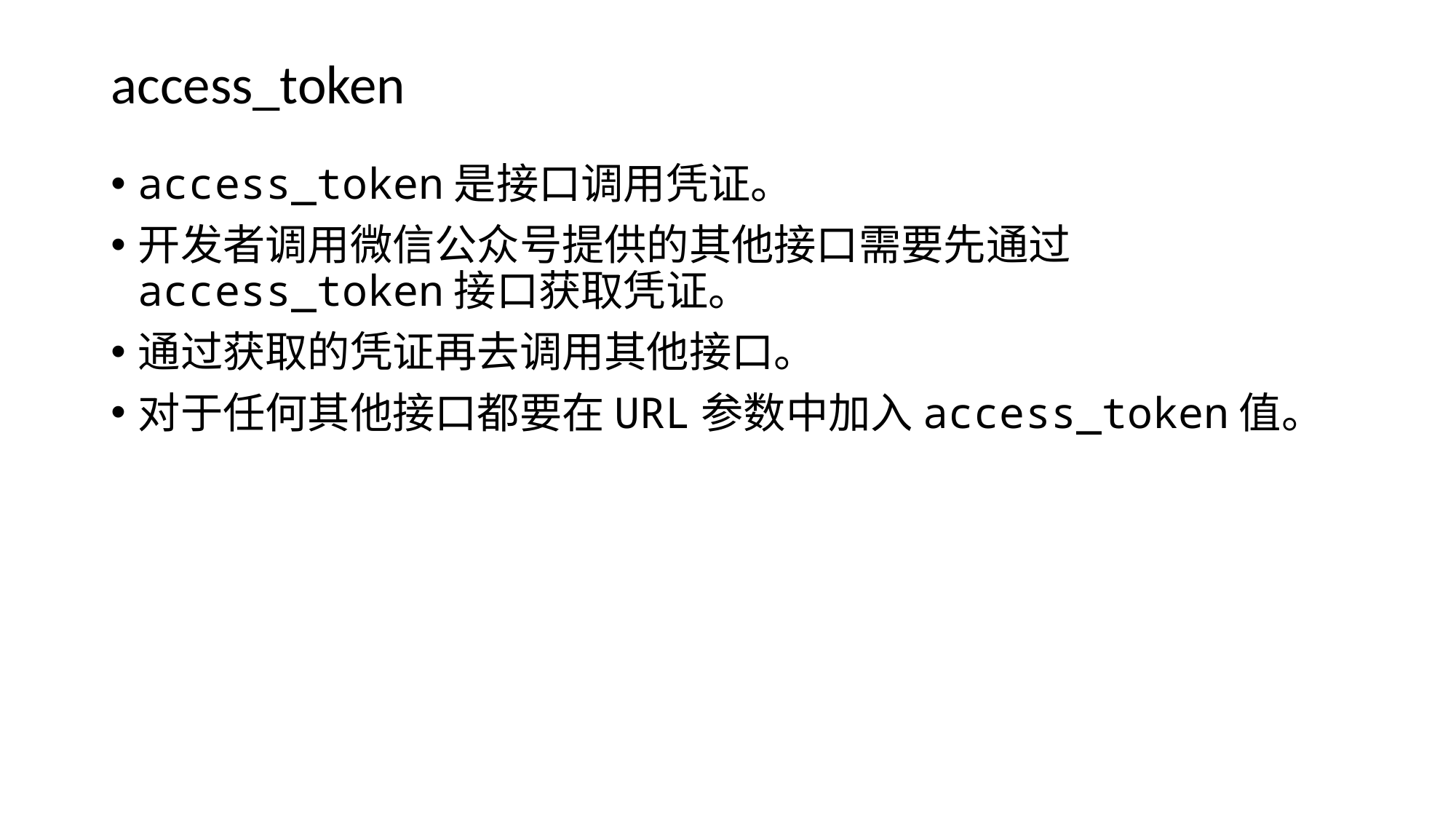

# access_token
access_token是接口调用凭证。
开发者调用微信公众号提供的其他接口需要先通过access_token接口获取凭证。
通过获取的凭证再去调用其他接口。
对于任何其他接口都要在URL参数中加入access_token值。